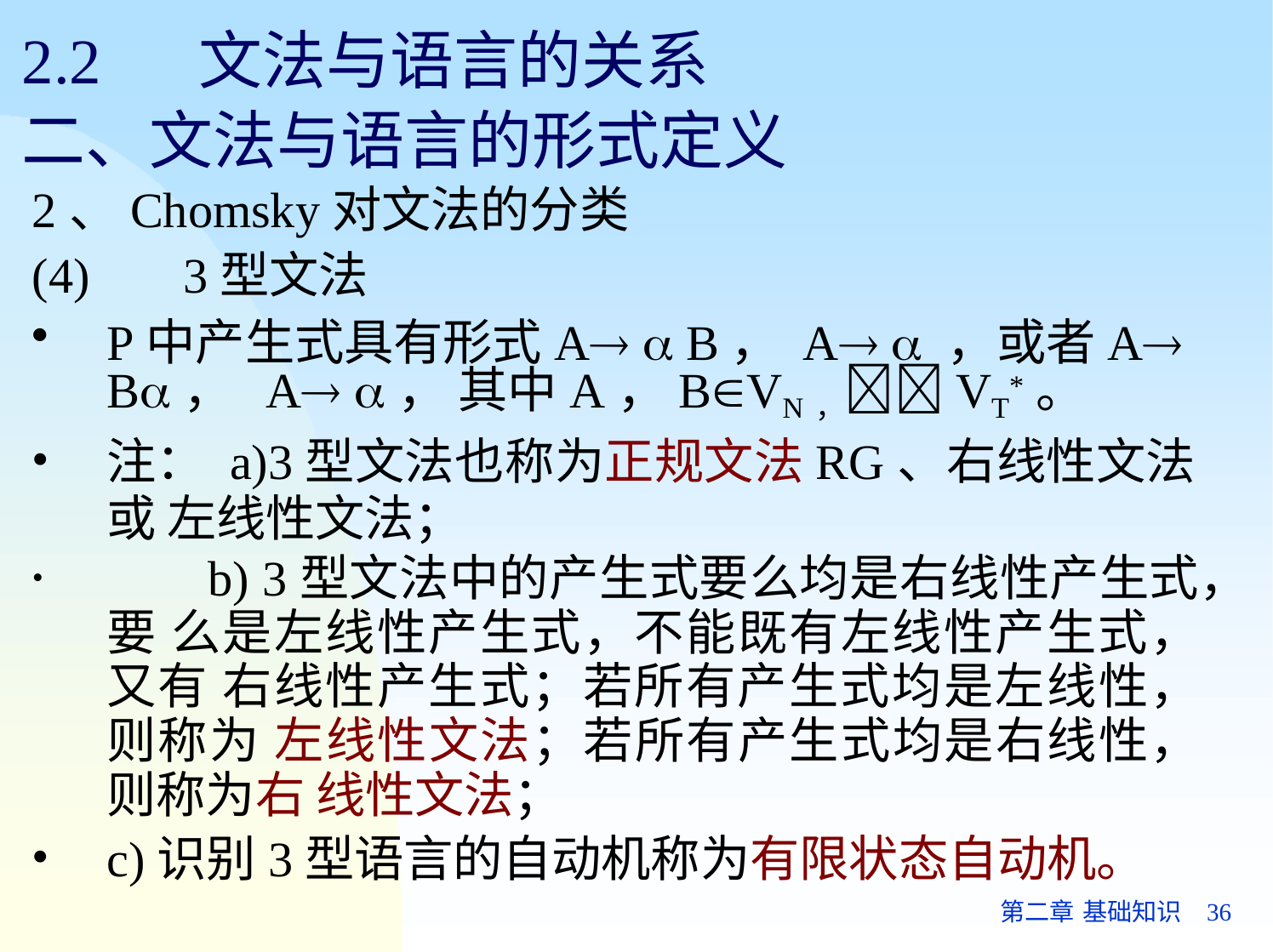

# 2.2	文法与语言的关系
二、文法与语言的形式定义
2、Chomsky对文法的分类
(4)	3型文法
P中产生式具有形式A→ α B， A→ α ，或者A→ Bα，  A→ α， 其中A，B∈VN，α∈VT*。
注： a)3型文法也称为正规文法RG、右线性文法或 左线性文法；
	b) 3型文法中的产生式要么均是右线性产生式，要 么是左线性产生式，不能既有左线性产生式，又有 右线性产生式；若所有产生式均是左线性，则称为 左线性文法；若所有产生式均是右线性，则称为右 线性文法；
c)识别3型语言的自动机称为有限状态自动机。
第二章 基础知识	36